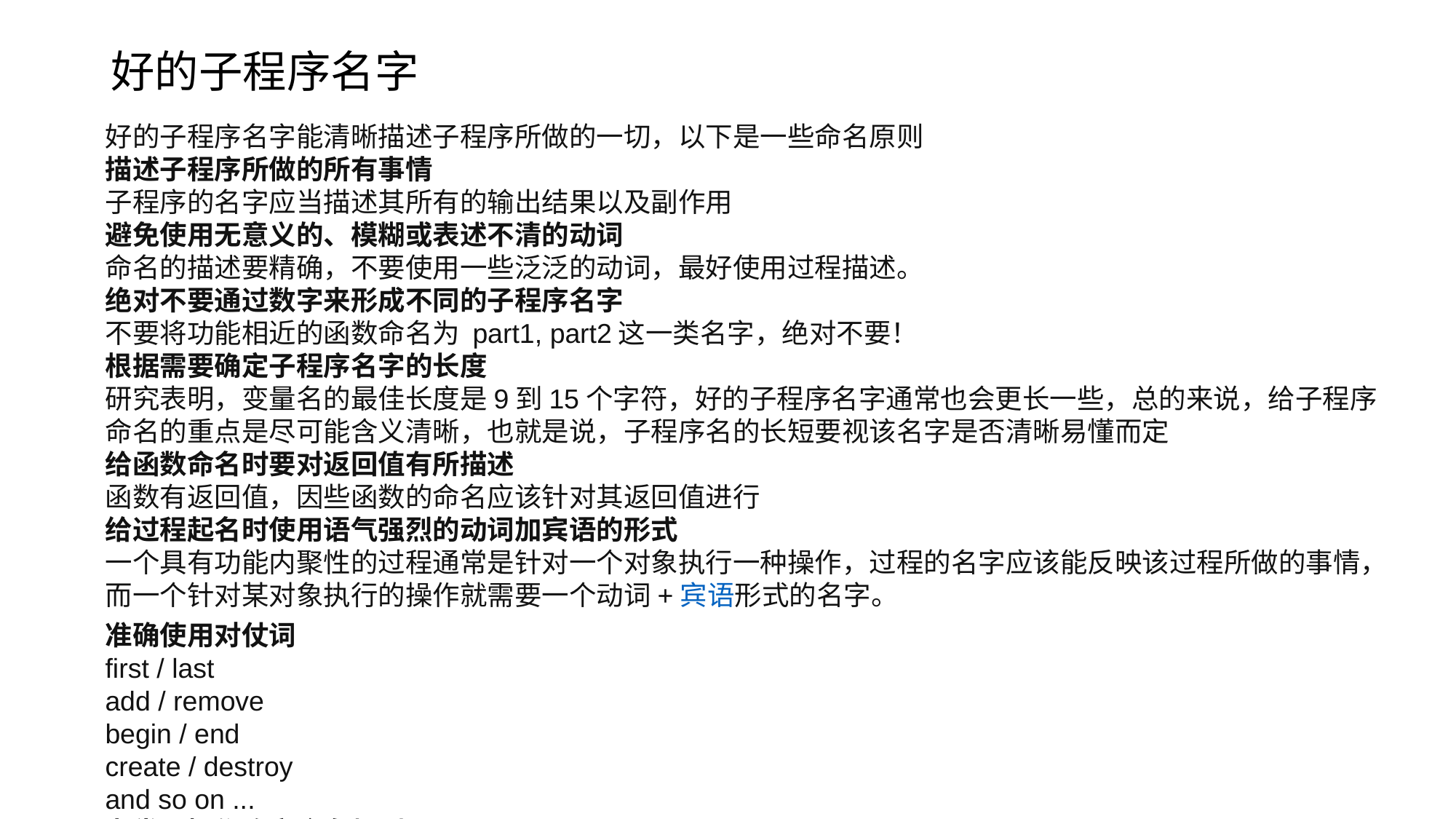

# 好的子程序名字
好的子程序名字能清晰描述子程序所做的一切，以下是一些命名原则
描述子程序所做的所有事情
子程序的名字应当描述其所有的输出结果以及副作用
避免使用无意义的、模糊或表述不清的动词
命名的描述要精确，不要使用一些泛泛的动词，最好使用过程描述。
绝对不要通过数字来形成不同的子程序名字
不要将功能相近的函数命名为 part1, part2这一类名字，绝对不要！
根据需要确定子程序名字的长度
研究表明，变量名的最佳长度是9到15个字符，好的子程序名字通常也会更长一些，总的来说，给子程序命名的重点是尽可能含义清晰，也就是说，子程序名的长短要视该名字是否清晰易懂而定
给函数命名时要对返回值有所描述
函数有返回值，因些函数的命名应该针对其返回值进行
给过程起名时使用语气强烈的动词加宾语的形式
一个具有功能内聚性的过程通常是针对一个对象执行一种操作，过程的名字应该能反映该过程所做的事情，而一个针对某对象执行的操作就需要一个动词+宾语形式的名字。
准确使用对仗词
first / last
add / remove
begin / end
create / destroy
and so on ...
为常用操作确立命名规则